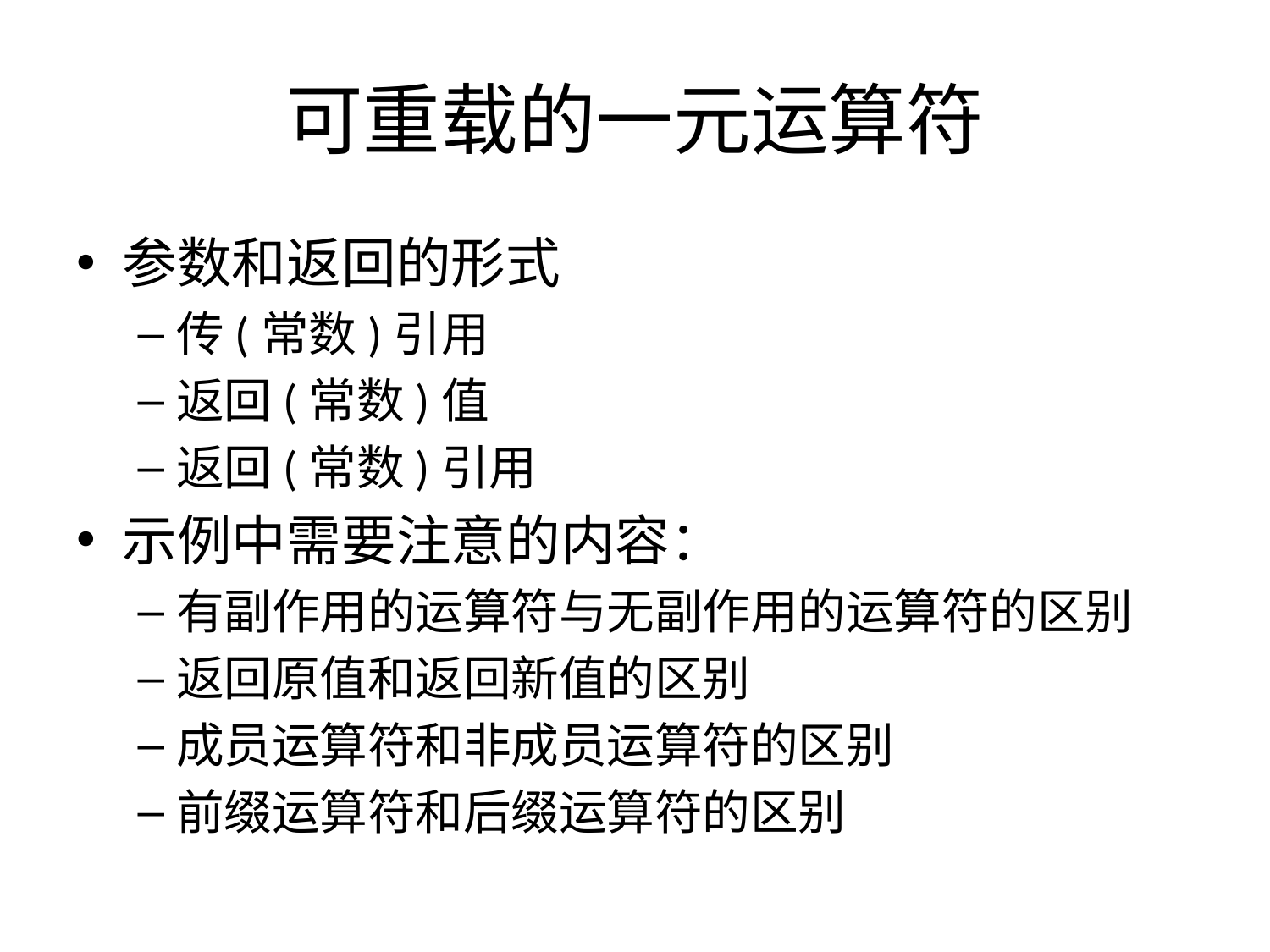

# 可重载的一元运算符
参数和返回的形式
传(常数)引用
返回(常数)值
返回(常数)引用
示例中需要注意的内容：
有副作用的运算符与无副作用的运算符的区别
返回原值和返回新值的区别
成员运算符和非成员运算符的区别
前缀运算符和后缀运算符的区别